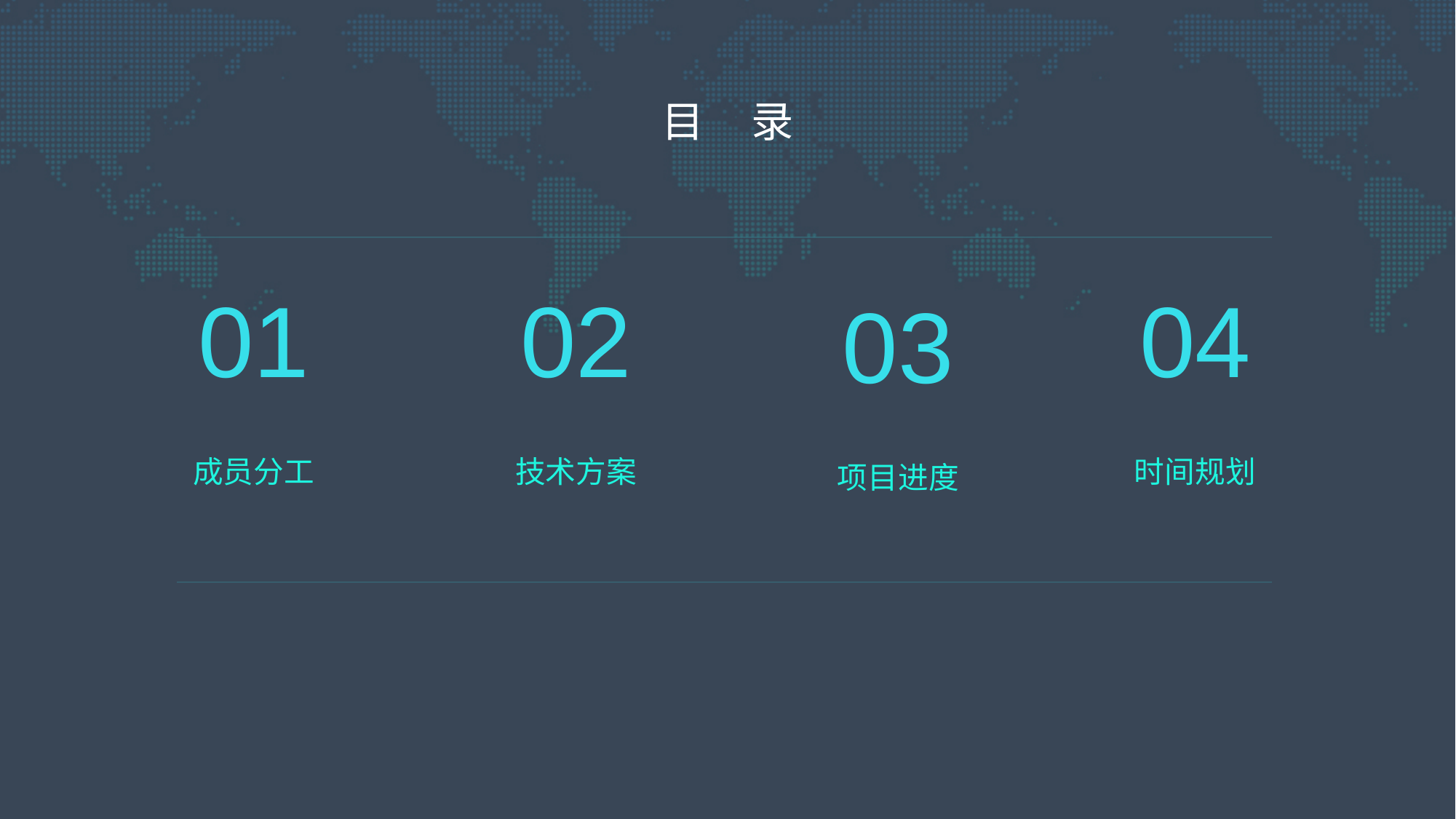

目     录
01
02
04
03
成员分工
技术方案
时间规划
项目进度